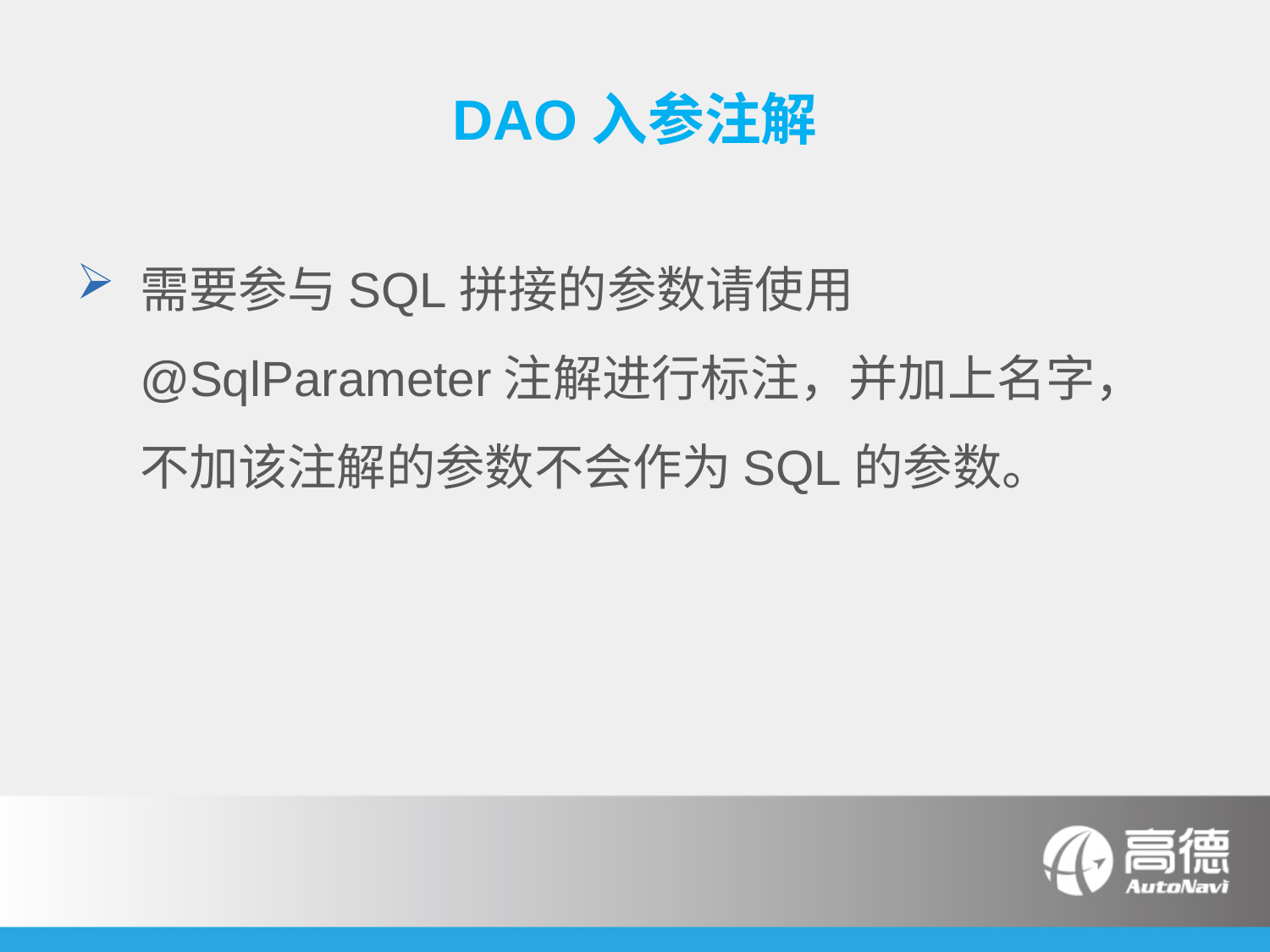

# DAO入参注解
需要参与SQL拼接的参数请使用@SqlParameter注解进行标注，并加上名字，不加该注解的参数不会作为SQL的参数。